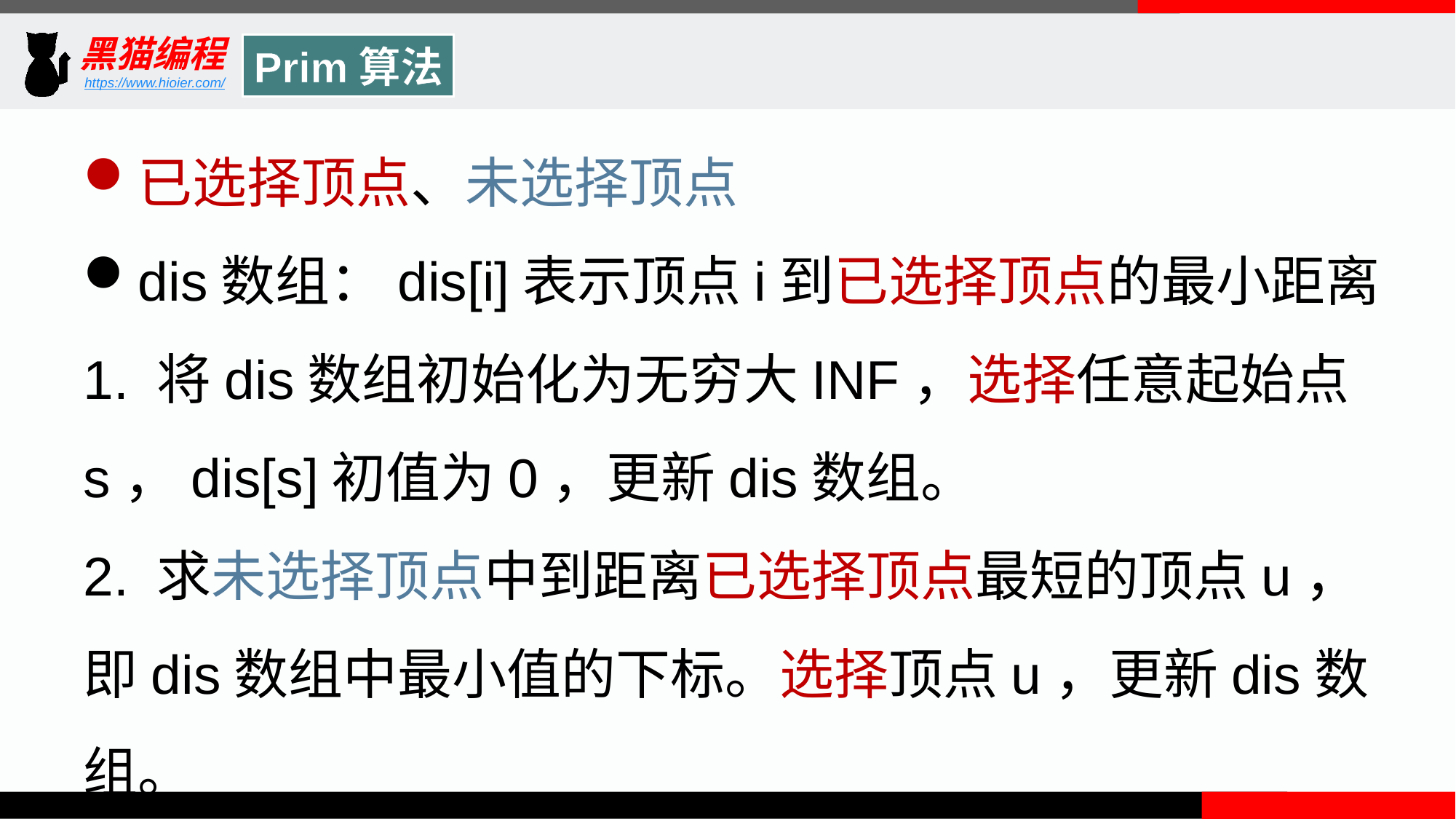

Prim算法
已选择顶点、未选择顶点
dis数组：dis[i]表示顶点i到已选择顶点的最小距离
1. 将dis数组初始化为无穷大INF，选择任意起始点s，dis[s]初值为0，更新dis数组。
2. 求未选择顶点中到距离已选择顶点最短的顶点u，即dis数组中最小值的下标。选择顶点u，更新dis数组。
3. 重复步骤2，直到所有顶点都已被选择。